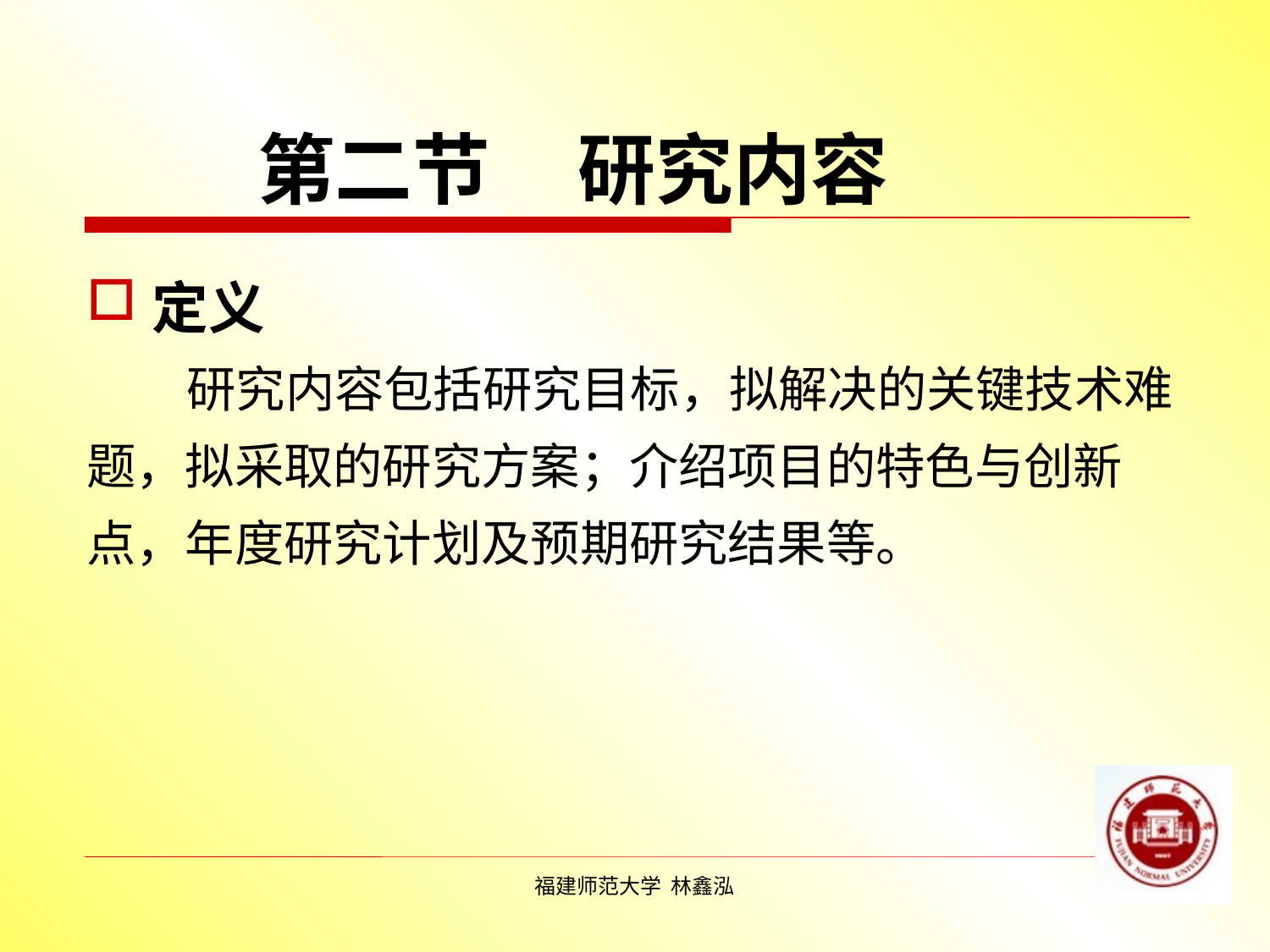

第二节     研究内容
定义
研究内容包括研究目标，拟解决的关键技术难题，拟采取的研究方案；介绍项目的特色与创新点，年度研究计划及预期研究结果等。
福建师范大学  林鑫泓